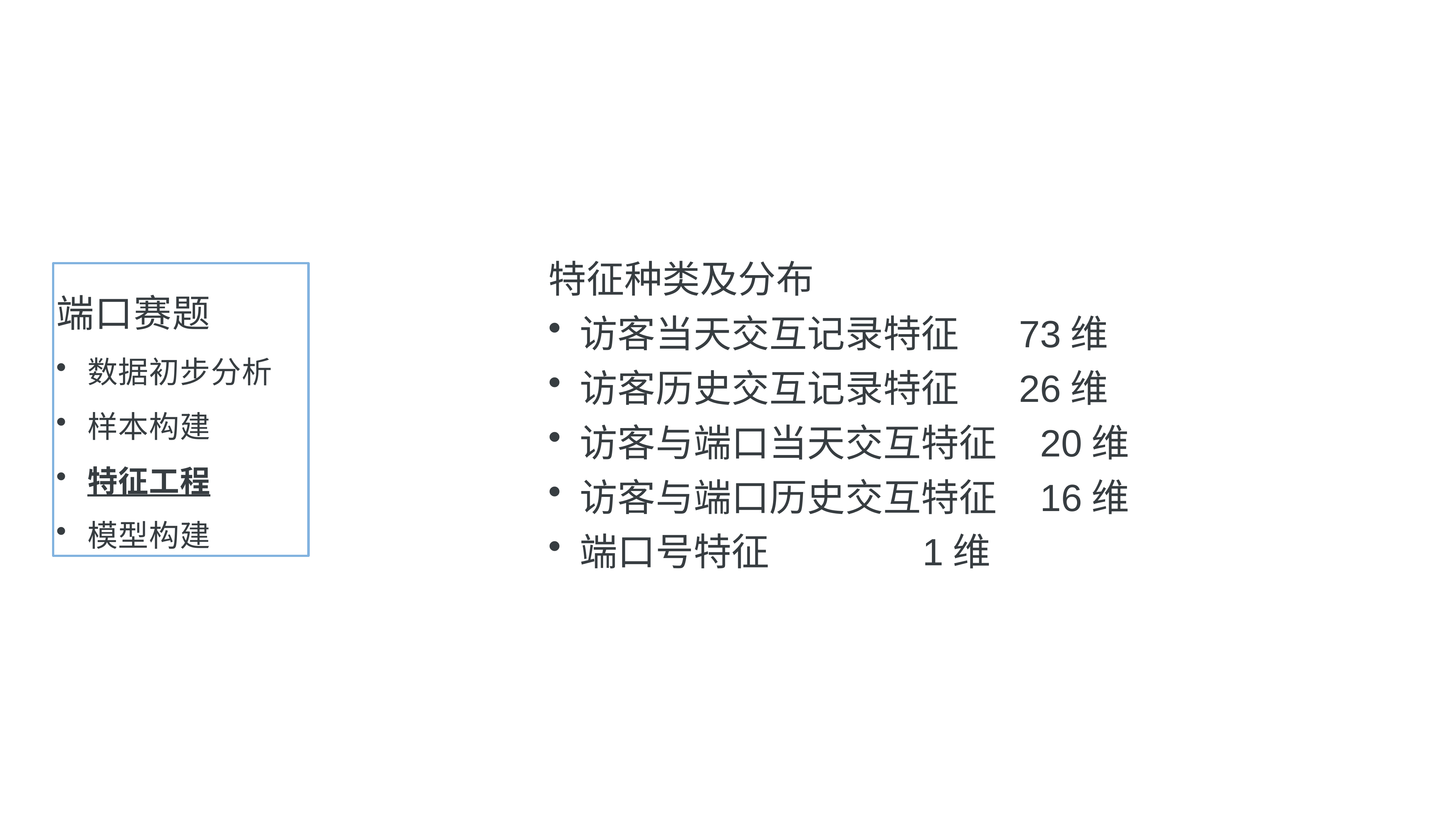

特征种类及分布
 访客当天交互记录特征      73维
 访客历史交互记录特征      26维
 访客与端口当天交互特征    20维
 访客与端口历史交互特征    16维
 端口号特征                 1维
端口赛题
数据初步分析
样本构建
特征工程
模型构建